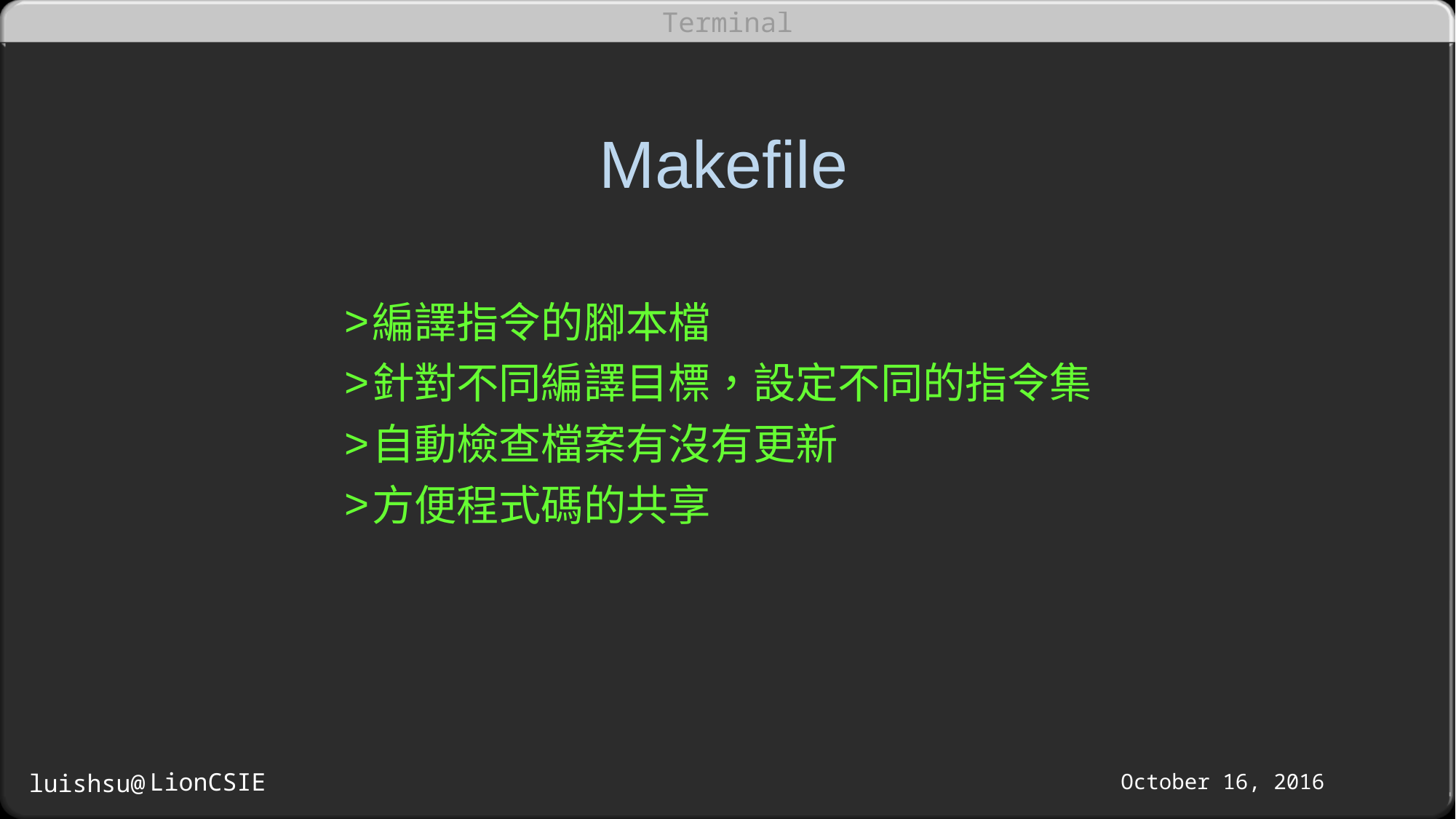

# Makefile
編譯指令的腳本檔
針對不同編譯目標，設定不同的指令集
自動檢查檔案有沒有更新
方便程式碼的共享

October 16, 2016
LionCSIE